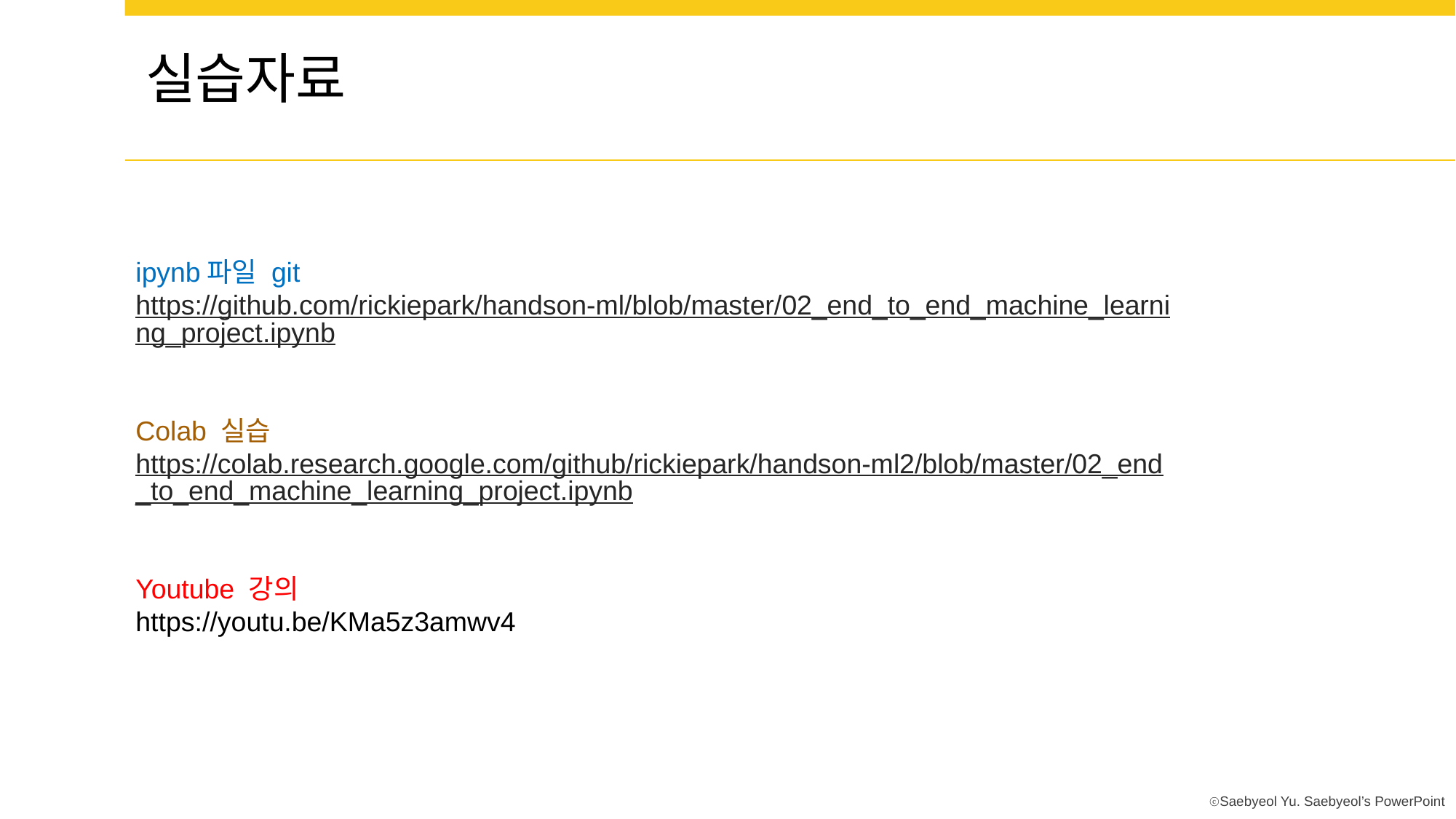

실습자료
ipynb파일 git
https://github.com/rickiepark/handson-ml/blob/master/02_end_to_end_machine_learning_project.ipynb

Colab 실습
https://colab.research.google.com/github/rickiepark/handson-ml2/blob/master/02_end_to_end_machine_learning_project.ipynb

Youtube 강의
https://youtu.be/KMa5z3amwv4